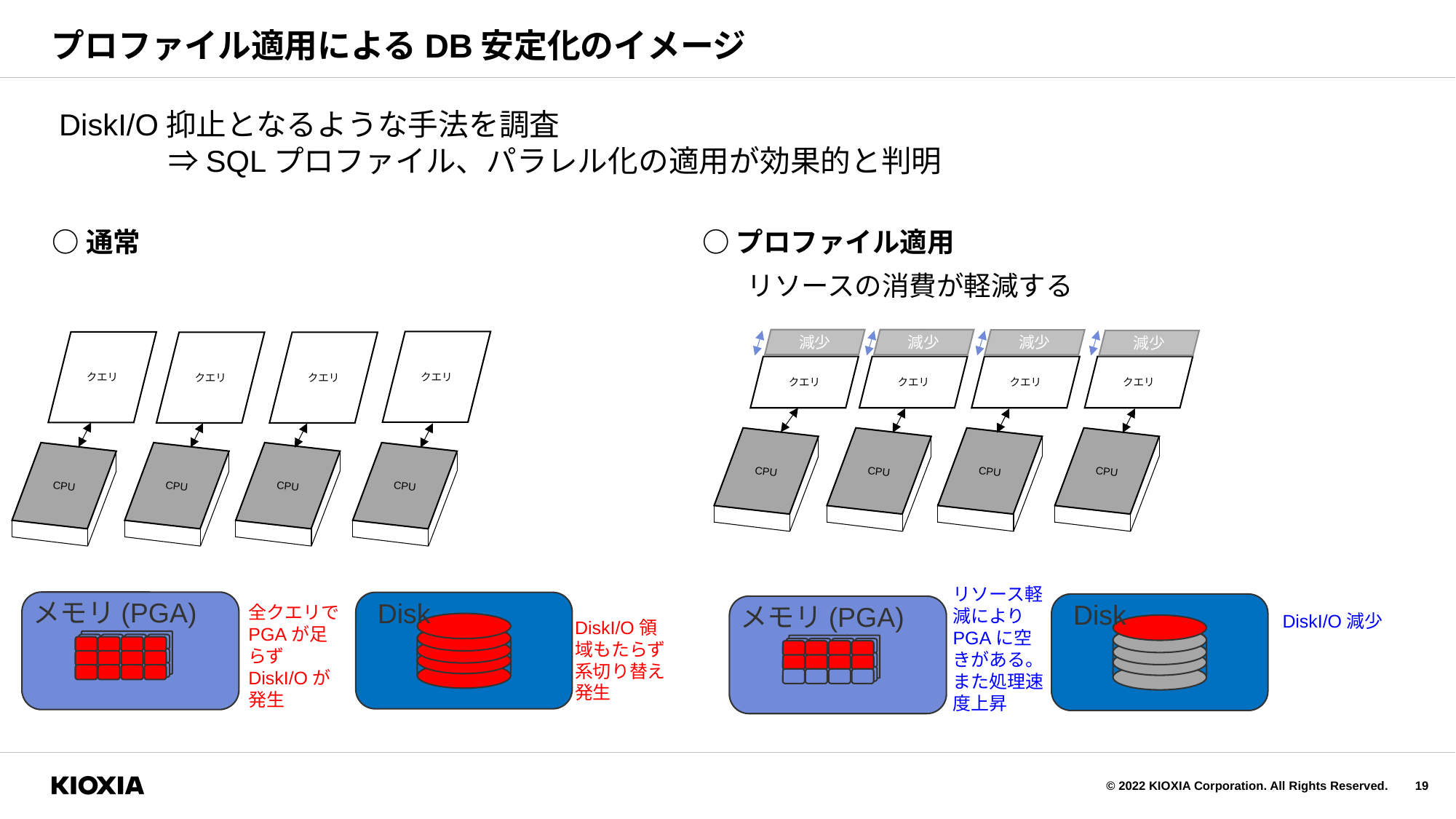

# プロファイル適用によるDB安定化のイメージ
DiskI/O抑止となるような手法を調査
　    	⇒SQLプロファイル、パラレル化の適用が効果的と判明
○通常
○プロファイル適用
リソースの消費が軽減する
減少
減少
減少
減少
クエリ
クエリ
クエリ
クエリ
クエリ
クエリ
クエリ
クエリ
CPU
CPU
CPU
CPU
CPU
CPU
CPU
CPU
リソース軽減によりPGAに空きがある。また処理速度上昇
メモリ(PGA)
Roziiku

Disk

Disk

メモリ(PGA)
Roziiku

全クエリでPGAが足らずDiskI/Oが発生
DiskI/O減少
DiskI/O領域もたらず系切り替え発生